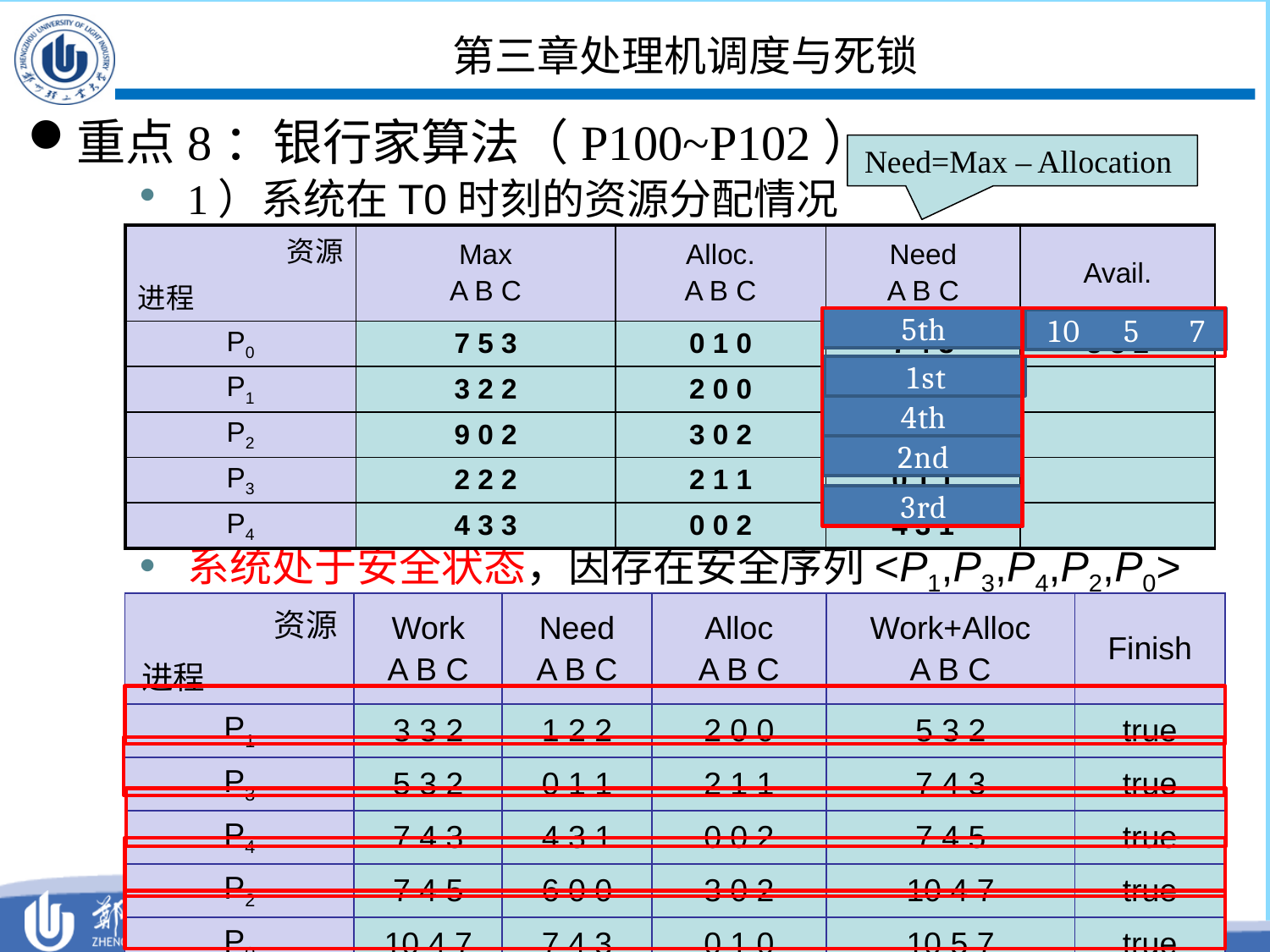

# 第三章处理机调度与死锁
重点8：银行家算法（P100~P102）

Need=Max – Allocation
1）系统在T0时刻的资源分配情况

系统处于安全状态，因存在安全序列<P1,P3,P4,P2,P0>

| 资源 进程 | Max A B C | Alloc. A B C | Need A B C | Avail. |
| --- | --- | --- | --- | --- |
| P0 | 7 5 3 | 0 1 0 | 7 4 3 | 3 3 2 |
| P1 | 3 2 2 | 2 0 0 | 1 2 2 |  |
| P2 | 9 0 2 | 3 0 2 | 6 0 0 |  |
| P3 | 2 2 2 | 2 1 1 | 0 1 1 |  |
| P4 | 4 3 3 | 0 0 2 | 4 3 1 |  |

5th

5        3        2
7        4        3
10      4       7
7        4        5
10      5       7
1st
4th
2nd
3rd
| 资源 进程 | Work A B C | Need A B C | Alloc A B C | Work+Alloc A B C | Finish |
| --- | --- | --- | --- | --- | --- |
| P1 | 3 3 2 | 1 2 2 | 2 0 0 | 5 3 2 | true |
| P3 | 5 3 2 | 0 1 1 | 2 1 1 | 7 4 3 | true |
| P4 | 7 4 3 | 4 3 1 | 0 0 2 | 7 4 5 | true |
| P2 | 7 4 5 | 6 0 0 | 3 0 2 | 10 4 7 | true |
| P0 | 10 4 7 | 7 4 3 | 0 1 0 | 10 5 7 | true |